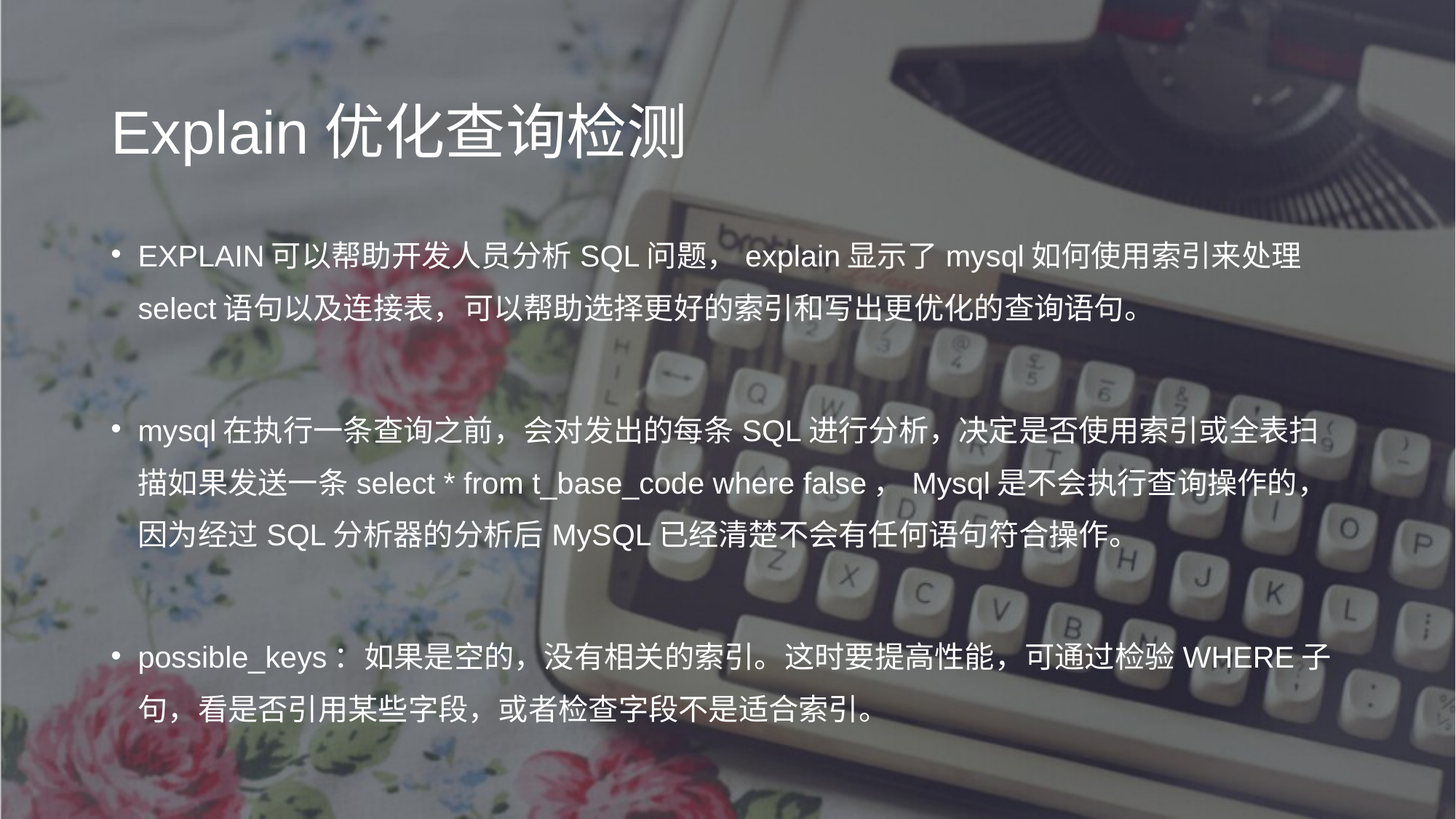

# Explain优化查询检测
EXPLAIN可以帮助开发人员分析SQL问题，explain显示了mysql如何使用索引来处理select语句以及连接表，可以帮助选择更好的索引和写出更优化的查询语句。

mysql在执行一条查询之前，会对发出的每条SQL进行分析，决定是否使用索引或全表扫描如果发送一条select * from t_base_code where false，Mysql是不会执行查询操作的，因为经过SQL分析器的分析后MySQL已经清楚不会有任何语句符合操作。

possible_keys：如果是空的，没有相关的索引。这时要提高性能，可通过检验WHERE子句，看是否引用某些字段，或者检查字段不是适合索引。